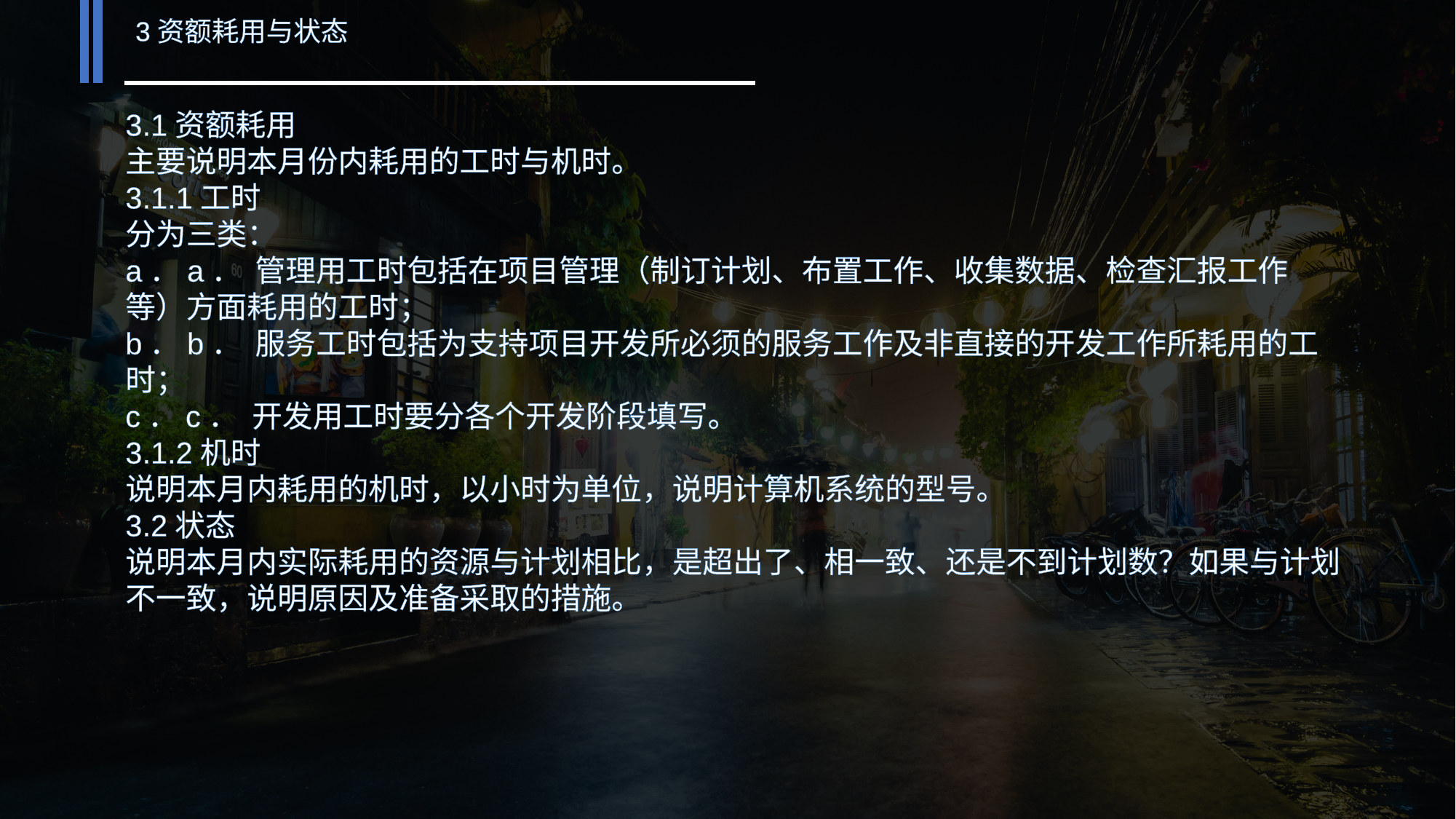

3资额耗用与状态
3.1资额耗用
主要说明本月份内耗用的工时与机时。
3.1.1工时
分为三类：
a．a．  管理用工时包括在项目管理（制订计划、布置工作、收集数据、检查汇报工作等）方面耗用的工时；
b．b．  服务工时包括为支持项目开发所必须的服务工作及非直接的开发工作所耗用的工时；
c．c．  开发用工时要分各个开发阶段填写。
3.1.2机时
说明本月内耗用的机时，以小时为单位，说明计算机系统的型号。
3.2状态
说明本月内实际耗用的资源与计划相比，是超出了、相一致、还是不到计划数？如果与计划不一致，说明原因及准备采取的措施。